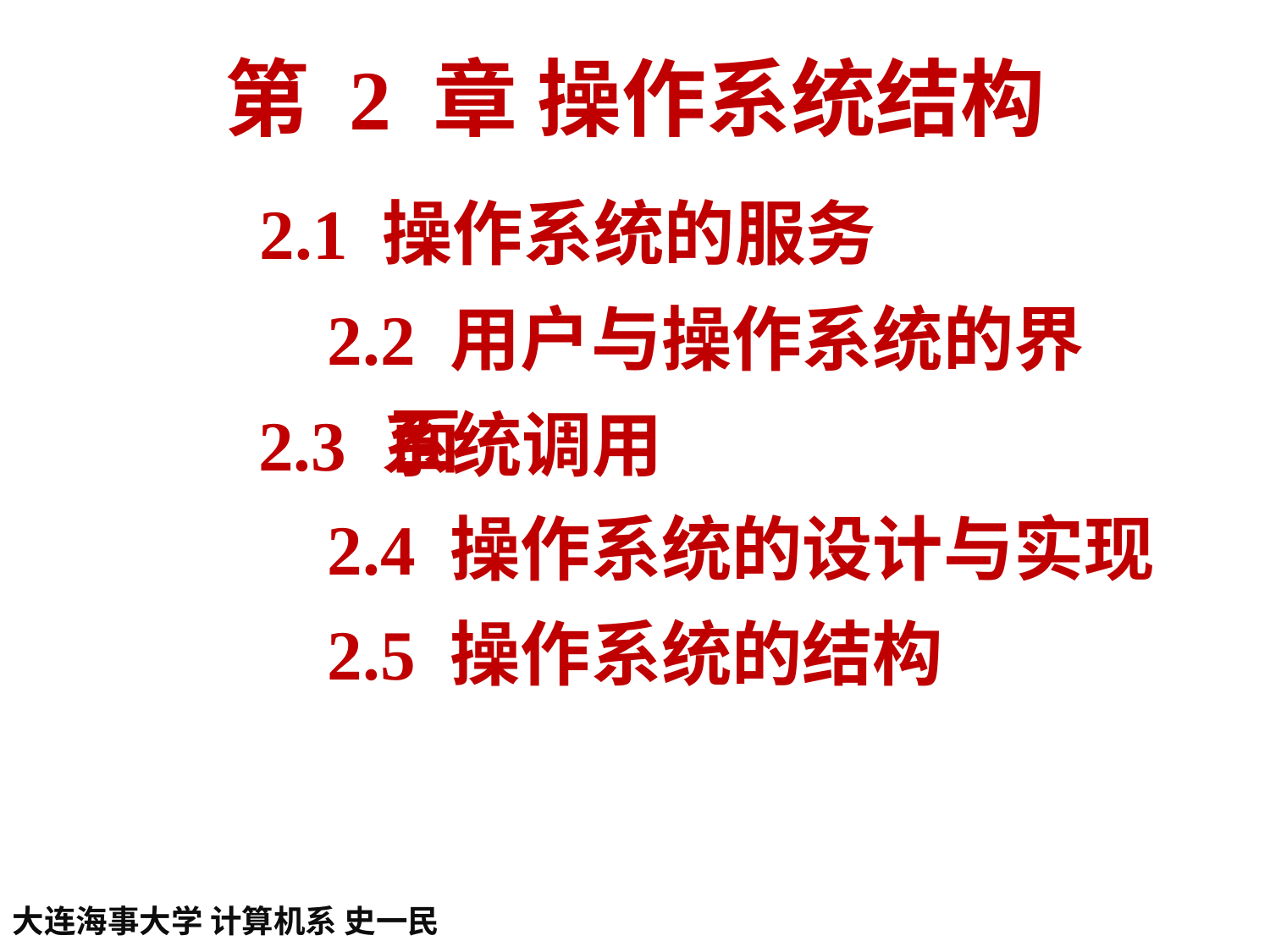

# 第 2 章 操作系统结构
2.1 操作系统的服务
2.2 用户与操作系统的界面
2.3 系统调用
2.4 操作系统的设计与实现
2.5 操作系统的结构
大连海事大学 计算机系 史一民